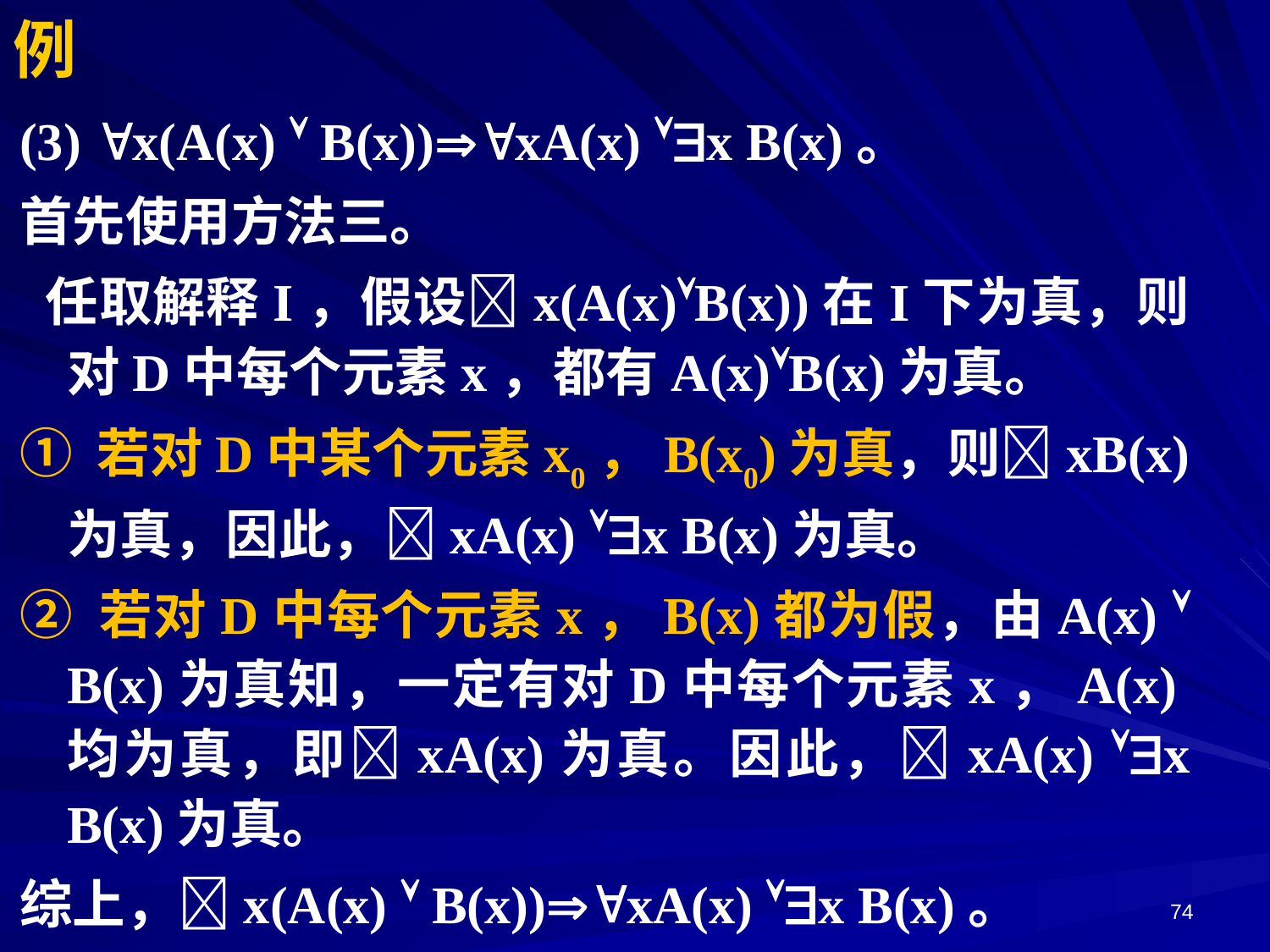

# 例
(3) ∀x(A(x) ∨ B(x))⇒∀xA(x) ∨∃x B(x)。
首先使用方法三。
 任取解释I，假设∀x(A(x)∨B(x))在I下为真，则对D中每个元素x，都有A(x)∨B(x)为真。
① 若对D中某个元素x0，B(x0)为真，则∃xB(x)为真，因此，∀xA(x) ∨∃x B(x)为真。
② 若对D中每个元素x，B(x)都为假，由A(x) ∨ B(x)为真知，一定有对D中每个元素x，A(x)均为真，即∀xA(x)为真。因此，∀xA(x) ∨∃x B(x)为真。
综上，∀x(A(x) ∨ B(x))⇒∀xA(x) ∨∃x B(x)。
74